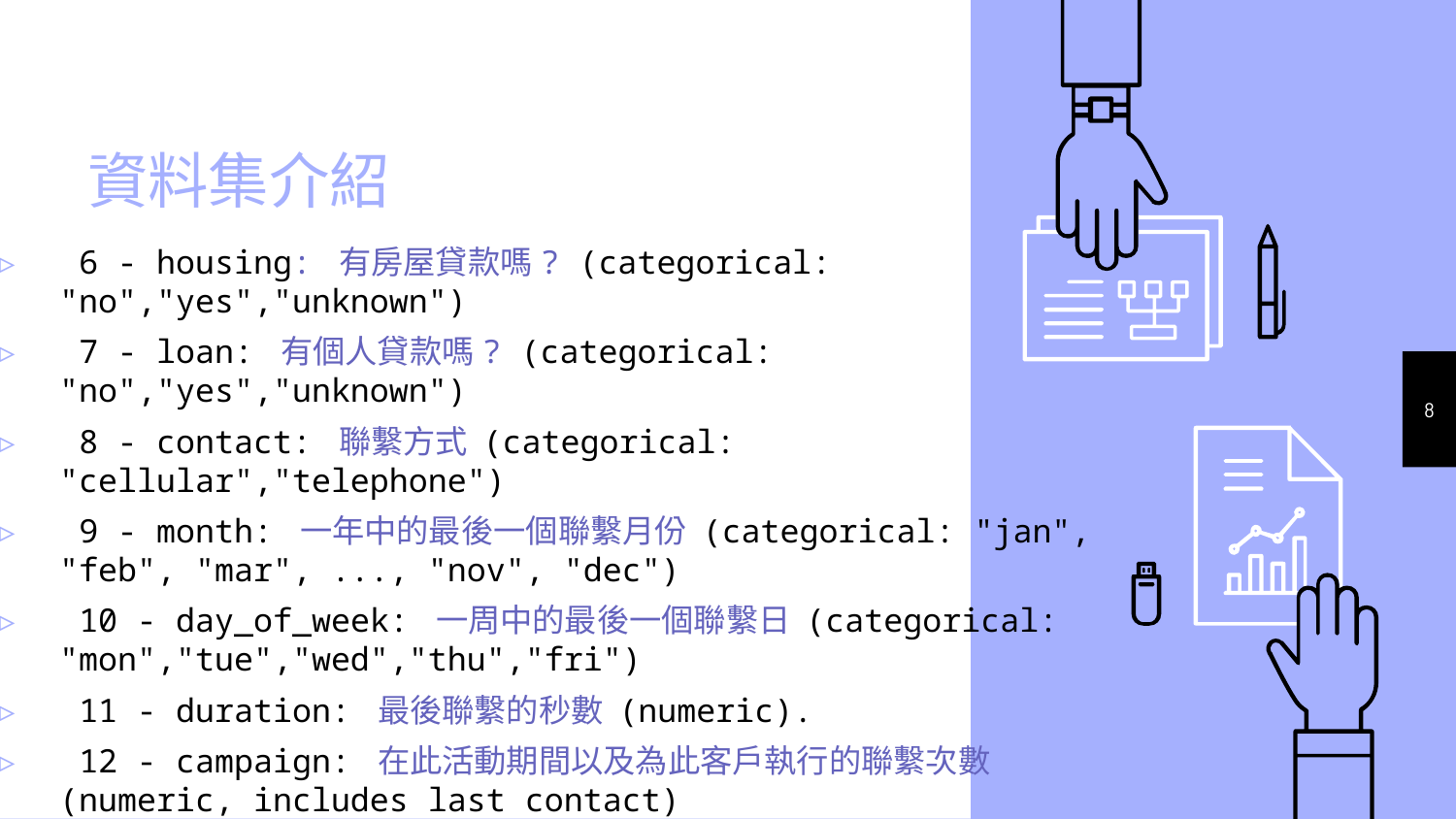

# 資料集介紹
 6 - housing: 有房屋貸款嗎? (categorical: "no","yes","unknown")
 7 - loan: 有個人貸款嗎? (categorical: "no","yes","unknown")
 8 - contact: 聯繫方式 (categorical: "cellular","telephone")
 9 - month: 一年中的最後一個聯繫月份 (categorical: "jan", "feb", "mar", ..., "nov", "dec")
 10 - day_of_week: 一周中的最後一個聯繫日 (categorical: "mon","tue","wed","thu","fri")
 11 - duration: 最後聯繫的秒數 (numeric).
 12 - campaign: 在此活動期間以及為此客戶執行的聯繫次數 (numeric, includes last contact)
 13 - pdays: 從上一個活動中最後一次聯繫客戶之後經過的天數 (numeric)
8